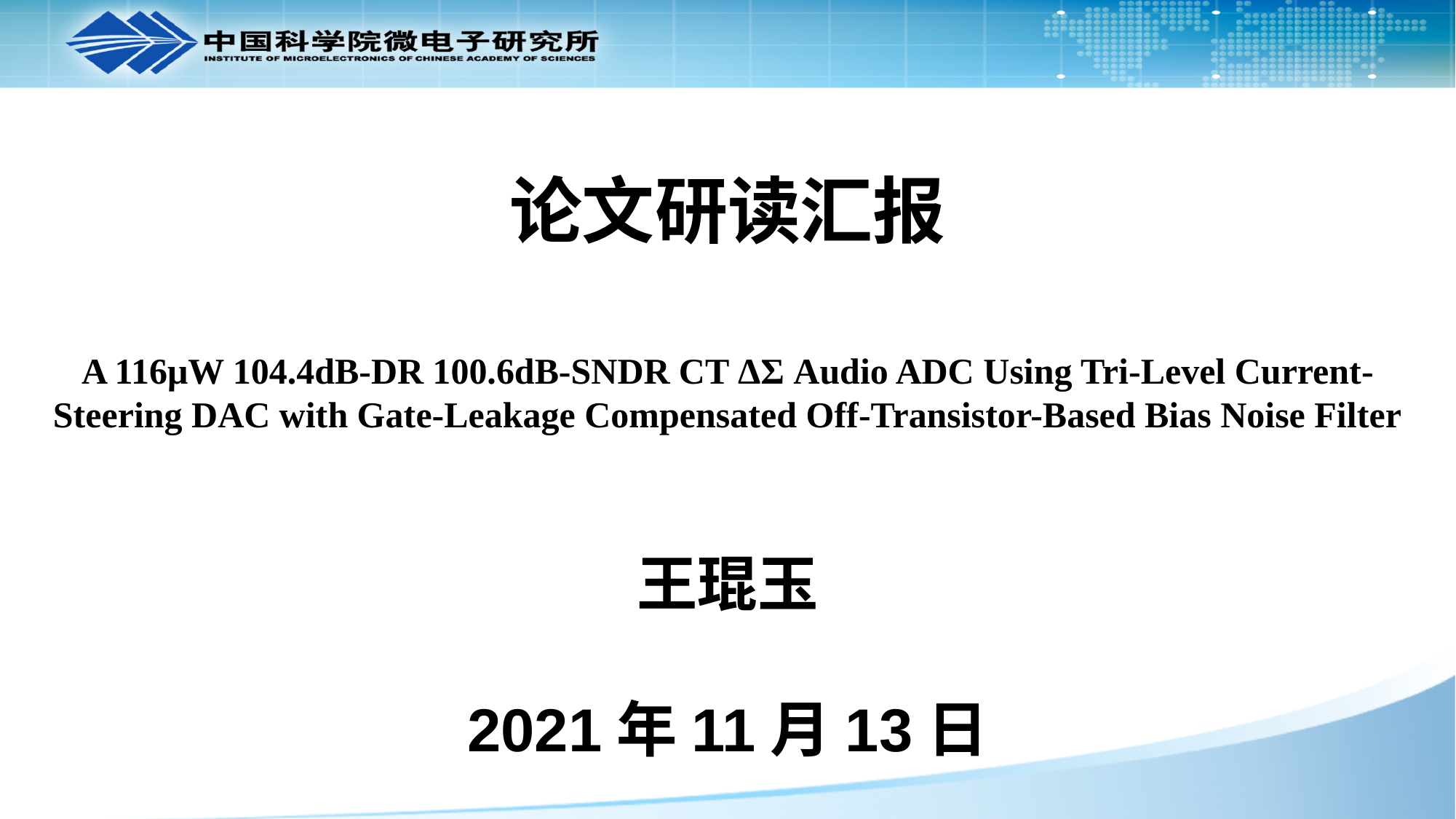

论文研读汇报
A 116μW 104.4dB-DR 100.6dB-SNDR CT ΔΣ Audio ADC Using Tri-Level Current-Steering DAC with Gate-Leakage Compensated Off-Transistor-Based Bias Noise Filter
王琨玉

2021年11月13日
1